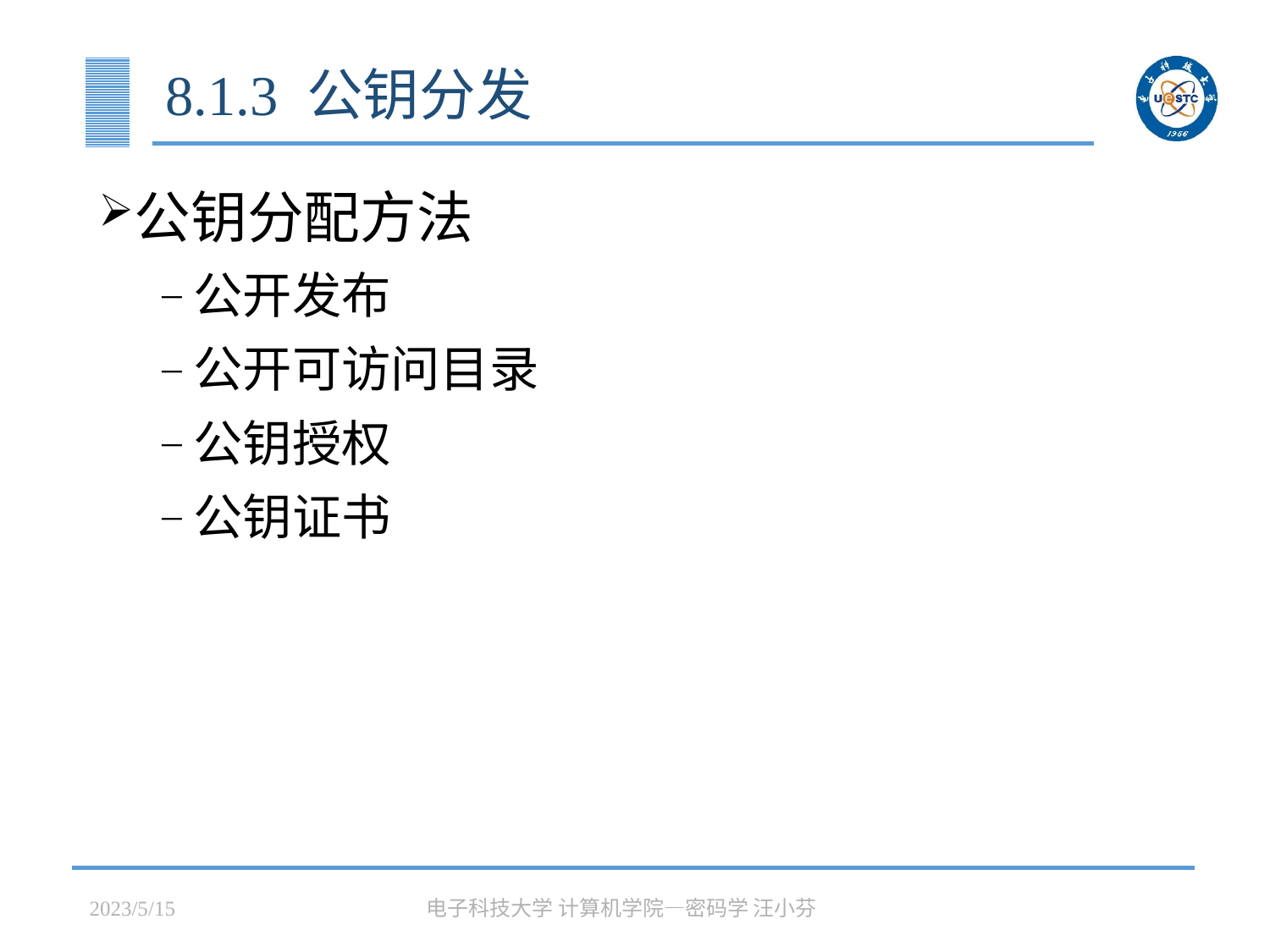

# 8.1.3 公钥分发
公钥分配方法
公开发布
公开可访问目录
公钥授权
公钥证书

2023/5/15
电子科技大学 计算机学院—密码学 汪小芬